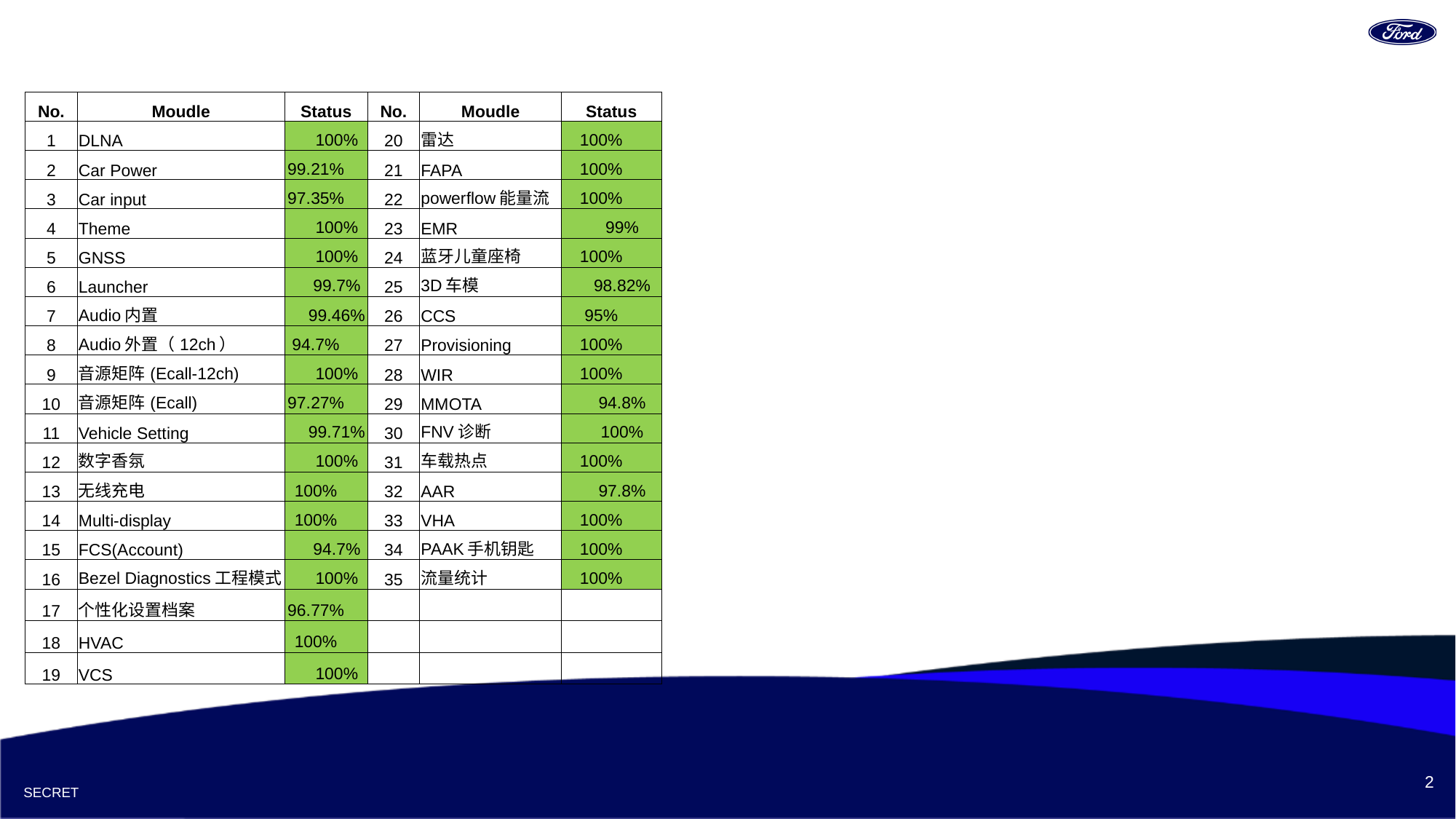

#
| No. | Moudle | Status | No. | Moudle | Status |
| --- | --- | --- | --- | --- | --- |
| 1 | DLNA | 100% | 20 | 雷达 | 100% |
| 2 | Car Power | 99.21% | 21 | FAPA | 100% |
| 3 | Car input | 97.35% | 22 | powerflow能量流 | 100% |
| 4 | Theme | 100% | 23 | EMR | 99% |
| 5 | GNSS | 100% | 24 | 蓝牙儿童座椅 | 100% |
| 6 | Launcher | 99.7% | 25 | 3D车模 | 98.82% |
| 7 | Audio内置 | 99.46% | 26 | CCS | 95% |
| 8 | Audio外置（12ch） | 94.7% | 27 | Provisioning | 100% |
| 9 | 音源矩阵(Ecall-12ch) | 100% | 28 | WIR | 100% |
| 10 | 音源矩阵(Ecall) | 97.27% | 29 | MMOTA | 94.8% |
| 11 | Vehicle Setting | 99.71% | 30 | FNV诊断 | 100% |
| 12 | 数字香氛 | 100% | 31 | 车载热点 | 100% |
| 13 | 无线充电 | 100% | 32 | AAR | 97.8% |
| 14 | Multi-display | 100% | 33 | VHA | 100% |
| 15 | FCS(Account) | 94.7% | 34 | PAAK手机钥匙 | 100% |
| 16 | Bezel Diagnostics工程模式 | 100% | 35 | 流量统计 | 100% |
| 17 | 个性化设置档案 | 96.77% |  |  |  |
| 18 | HVAC | 100% |  |  |  |
| 19 | VCS | 100% |  |  |  |